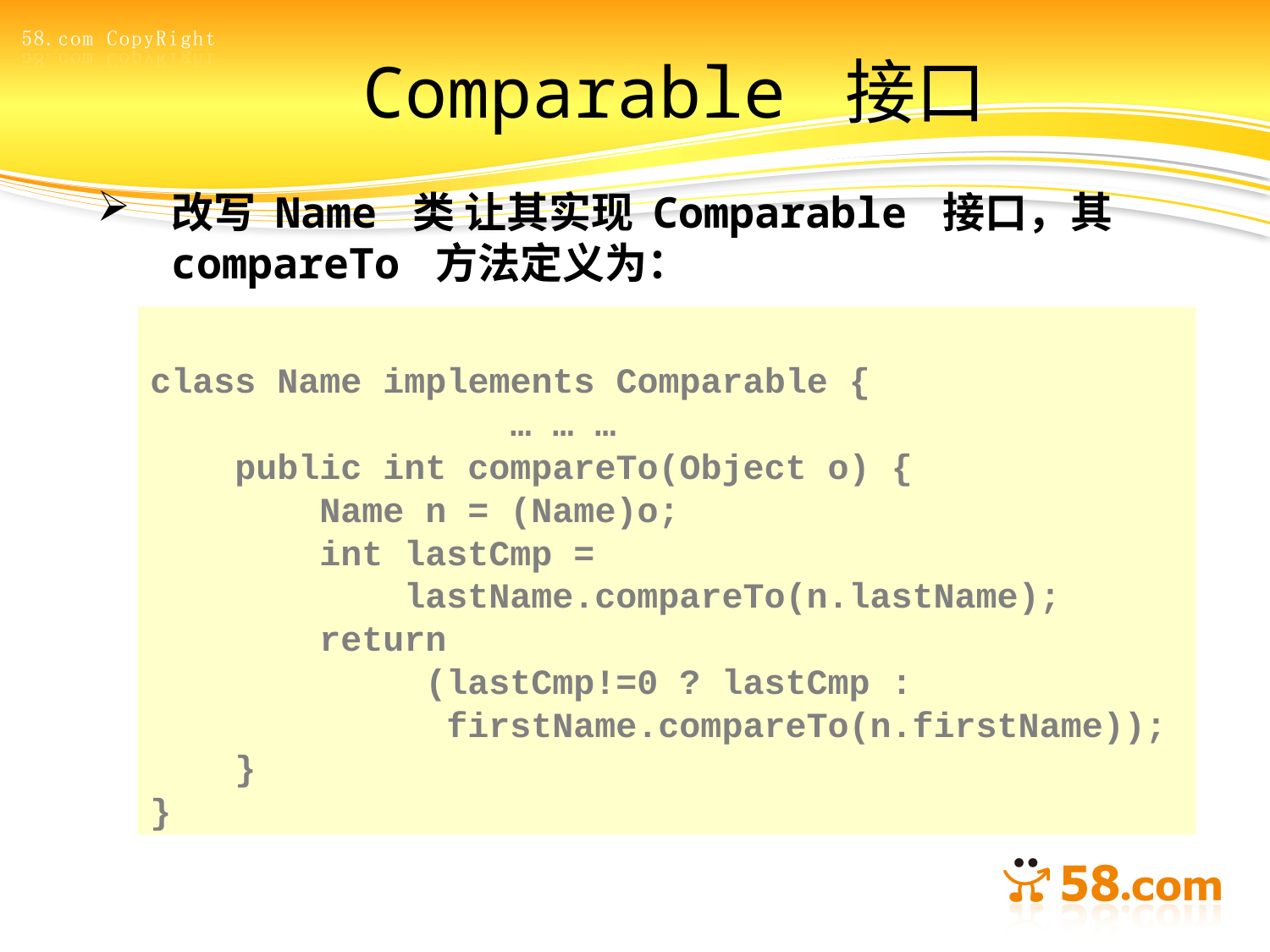

# Comparable 接口
改写 Name 类 让其实现 Comparable 接口，其 compareTo 方法定义为：

class Name implements Comparable {
                 … … …
    public int compareTo(Object o) {
        Name n = (Name)o;
        int lastCmp =
            lastName.compareTo(n.lastName);
        return
             (lastCmp!=0 ? lastCmp :
              firstName.compareTo(n.firstName));
    }
}